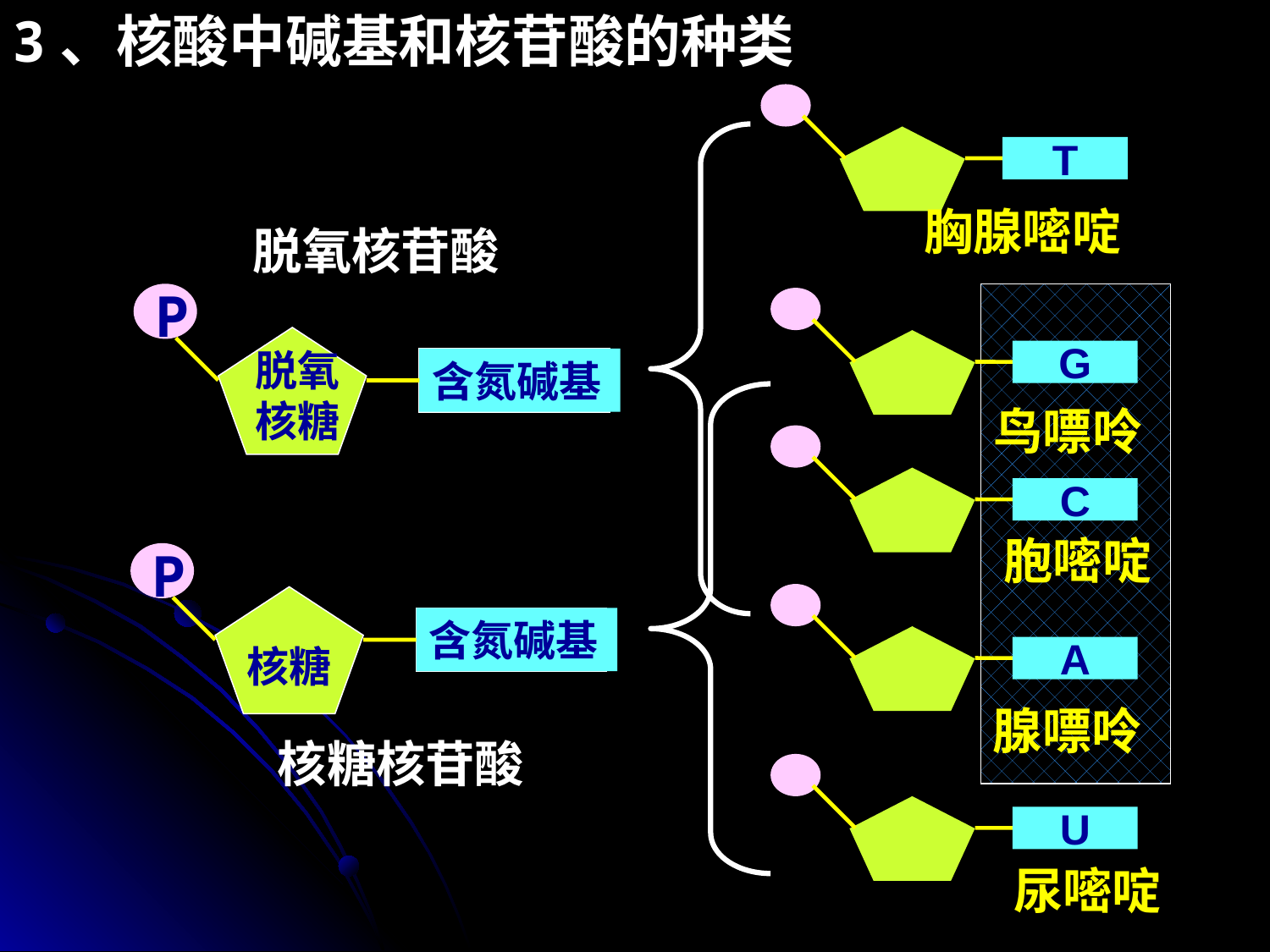

3、核酸中碱基和核苷酸的种类

T

胸腺嘧啶
脱氧核苷酸
P

脱氧核糖

含氮碱基

G

鸟嘌呤

C

胞嘧啶
P

核糖

含氮碱基

核糖核苷酸

A

腺嘌呤

U

尿嘧啶